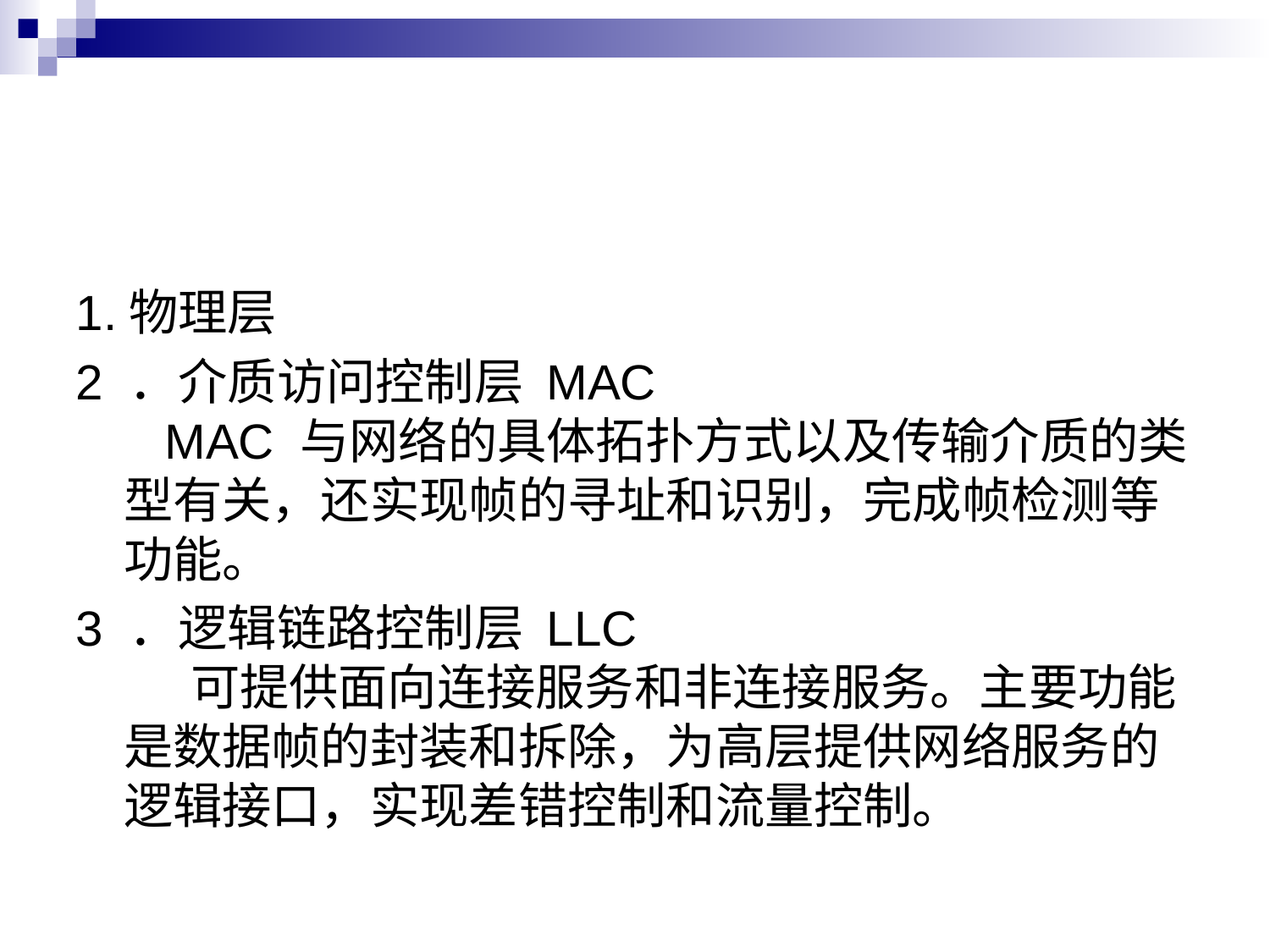

#
1.物理层
2 ．介质访问控制层 MAC
   MAC 与网络的具体拓扑方式以及传输介质的类型有关，还实现帧的寻址和识别，完成帧检测等功能。
3 ．逻辑链路控制层 LLC
    可提供面向连接服务和非连接服务。主要功能是数据帧的封装和拆除，为高层提供网络服务的逻辑接口，实现差错控制和流量控制。